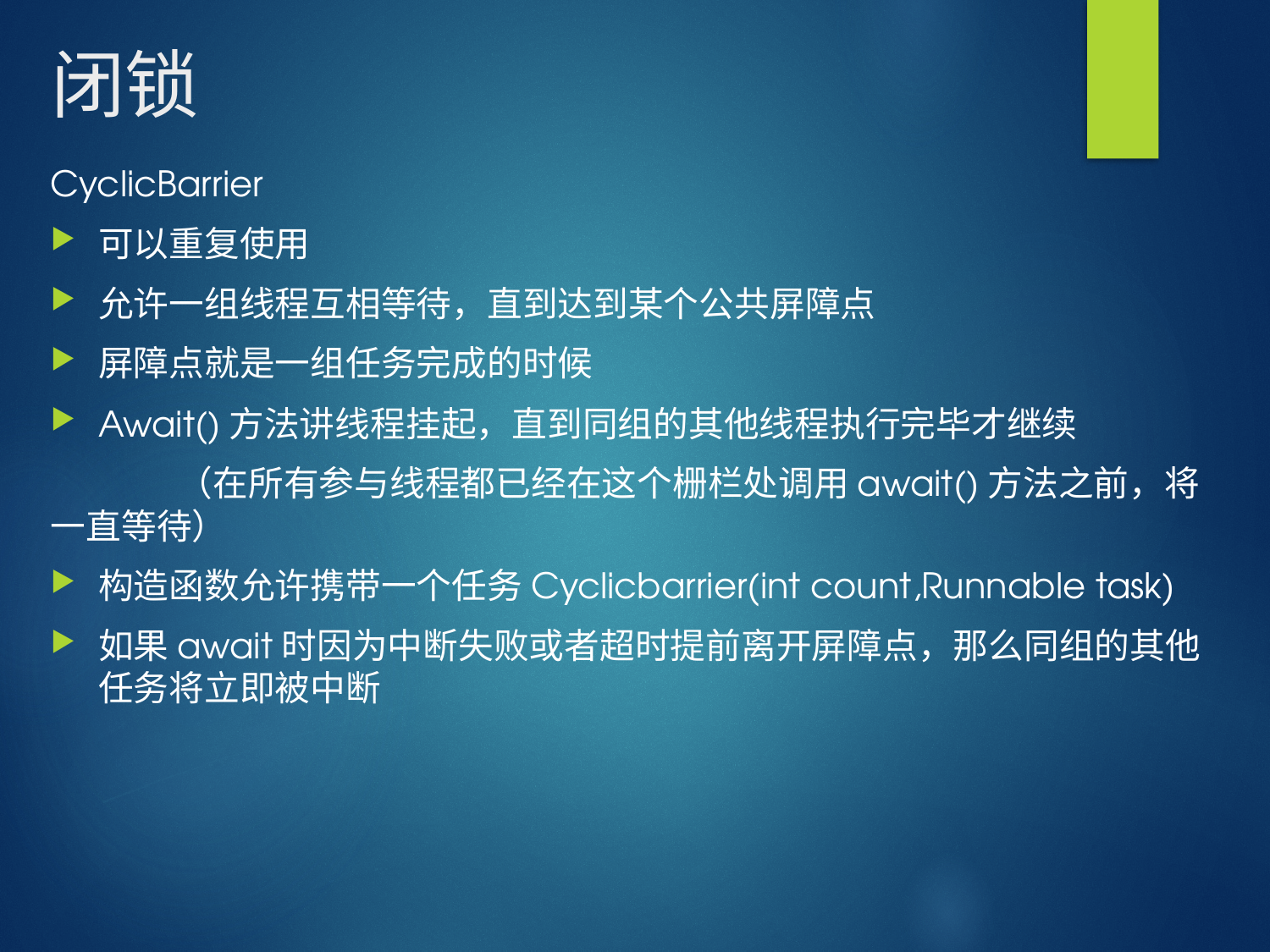

# 闭锁
CyclicBarrier
可以重复使用
允许一组线程互相等待，直到达到某个公共屏障点
屏障点就是一组任务完成的时候
Await()方法讲线程挂起，直到同组的其他线程执行完毕才继续
	（在所有参与线程都已经在这个栅栏处调用await()方法之前，将一直等待）
构造函数允许携带一个任务Cyclicbarrier(int count,Runnable task)
如果await时因为中断失败或者超时提前离开屏障点，那么同组的其他任务将立即被中断